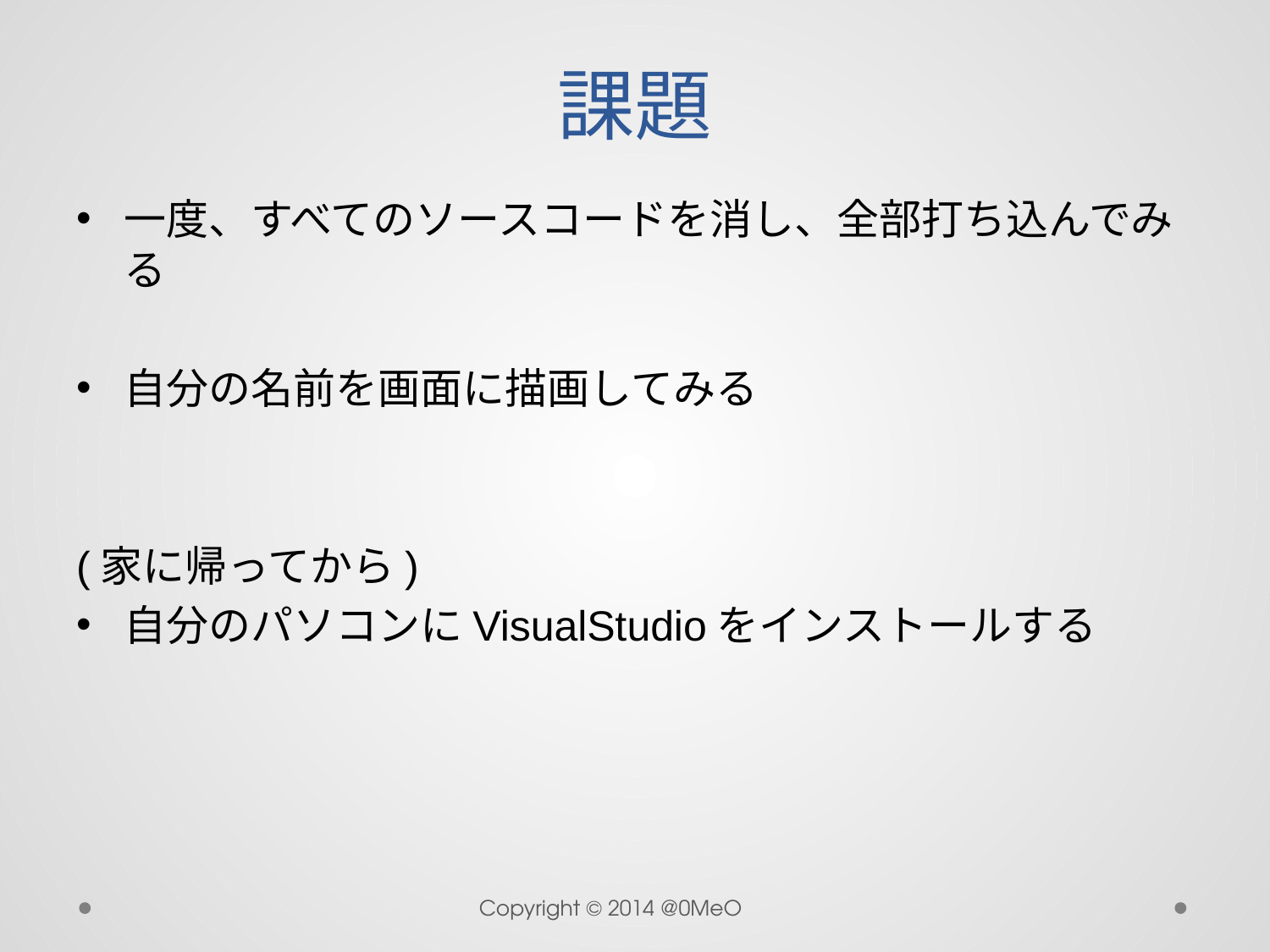

# 課題
一度、すべてのソースコードを消し、全部打ち込んでみる

自分の名前を画面に描画してみる

(家に帰ってから)
自分のパソコンにVisualStudioをインストールする